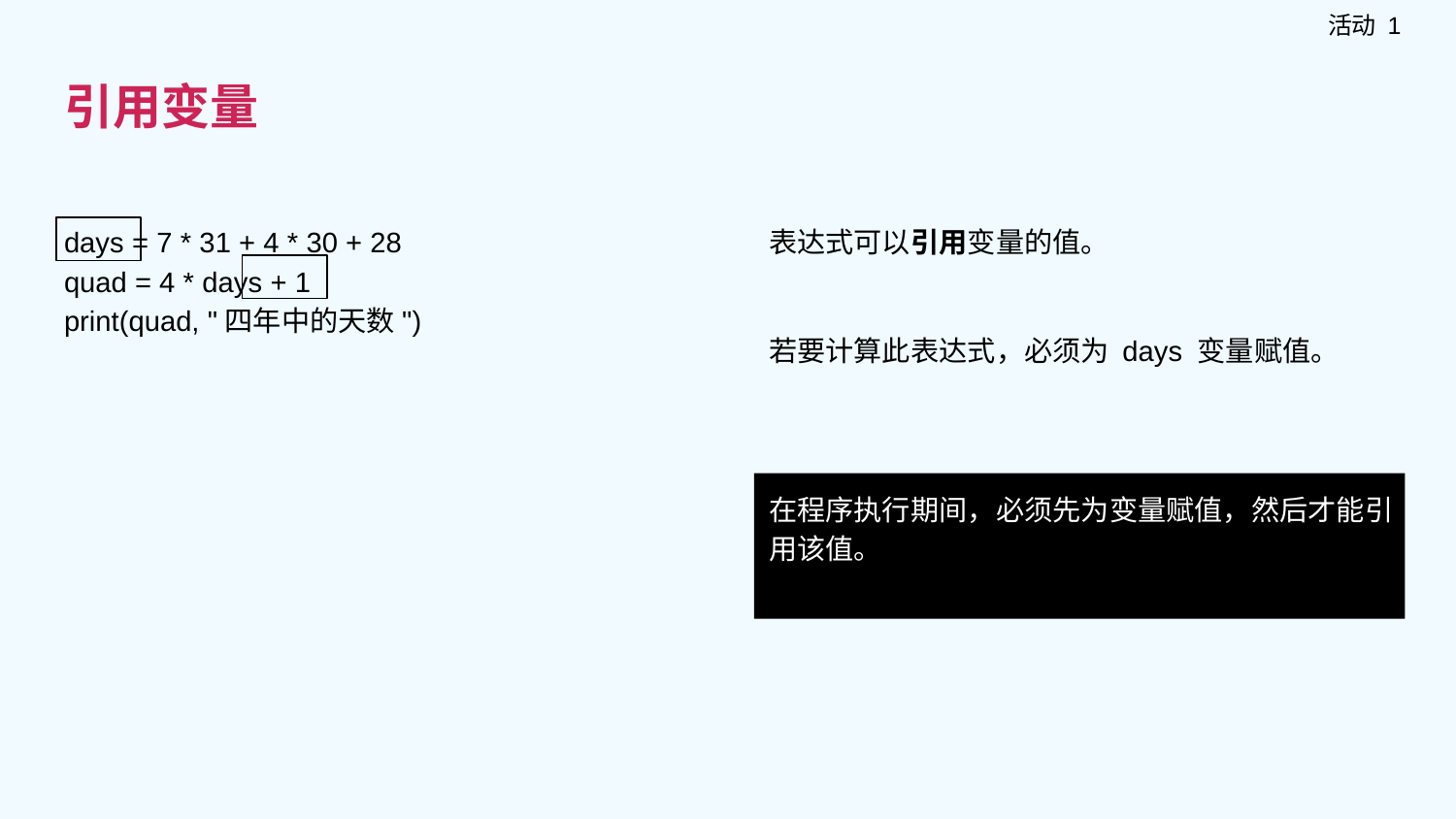

活动 1
引用变量
days = 7 * 31 + 4 * 30 + 28
quad = 4 * days + 1
print(quad, "四年中的天数")
表达式可以引用变量的值。

若要计算此表达式，必须为 days 变量赋值。
在程序执行期间，必须先为变量赋值，然后才能引用该值。